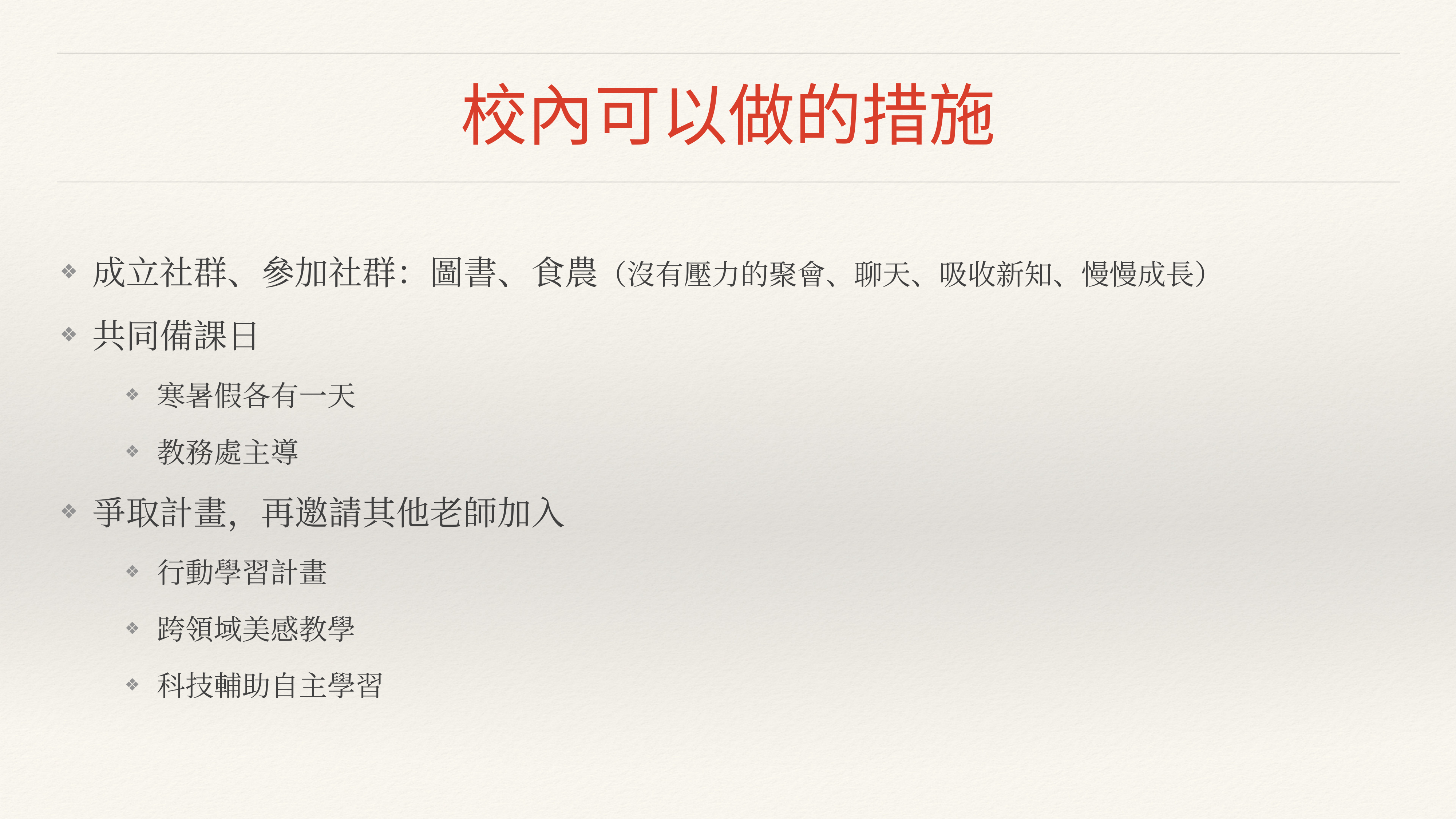

# 校內可以做的措施
成立社群、參加社群：圖書、食農（沒有壓力的聚會、聊天、吸收新知、慢慢成長）
共同備課日
寒暑假各有一天
教務處主導
爭取計畫，再邀請其他老師加入
行動學習計畫
跨領域美感教學
科技輔助自主學習